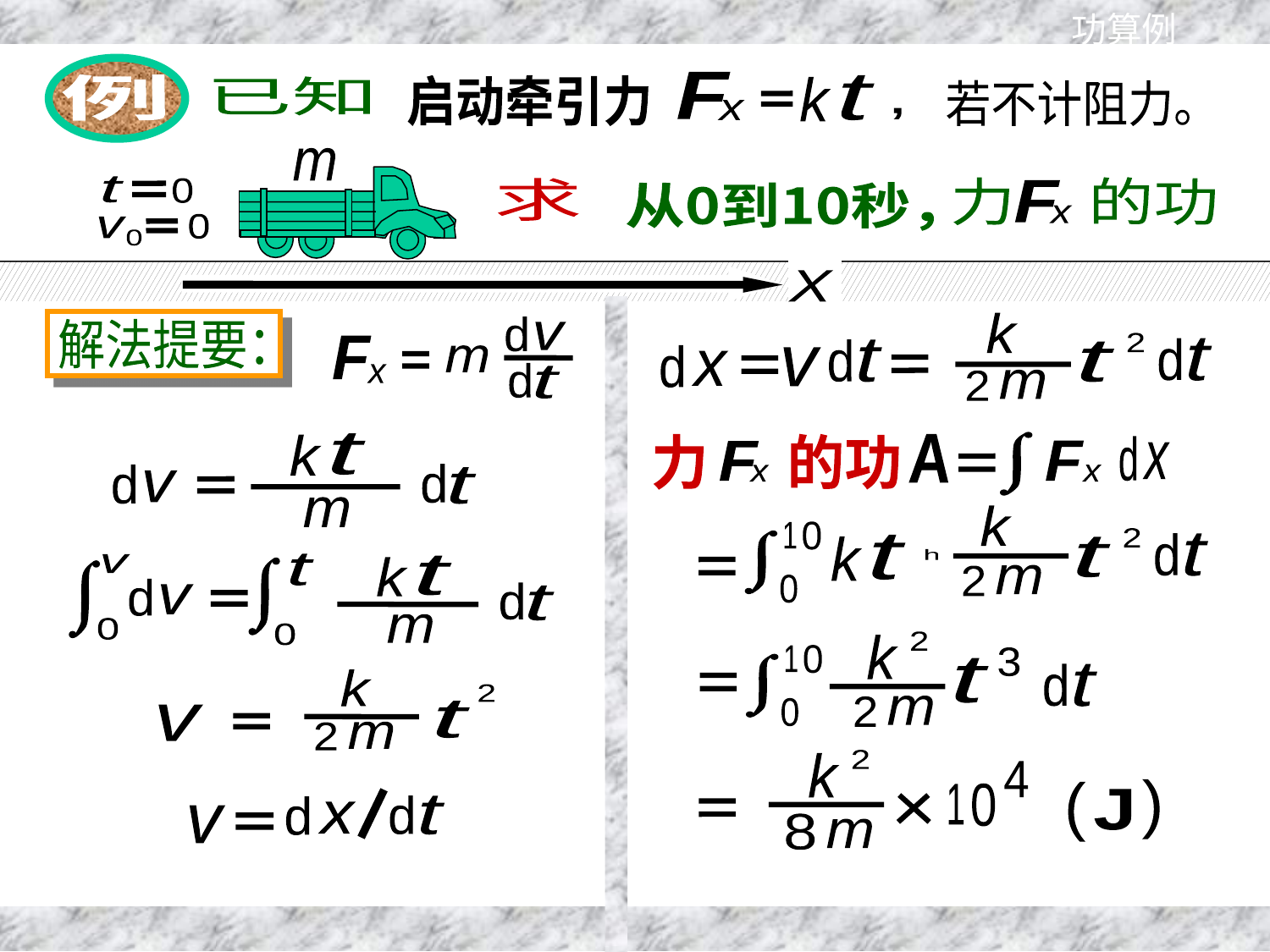

功算例

例
F
x
启动牵引力
t
k
已知
若不计阻力。

,
m

t
力     的功
求
0
F
x
从0到10秒，

0
v
0

X

解法提要：
d
v
m

d
t
F

x
t
k
d
t
d
v

m
t
v
t
k

d
v

d
t

m
0
0
k
2
t

v

m
2

d
t
d
x

v
k
2
d
t
d
t
t
d
x

v

m
2

力      的功
A
d
x
F
F
x

x
k
0
1

0
2
d
t
t
k
t

h

m
2
2
k
0
1
3

t

d
t

m
2
0
2
k
4
)
(
0
1
J

8
m